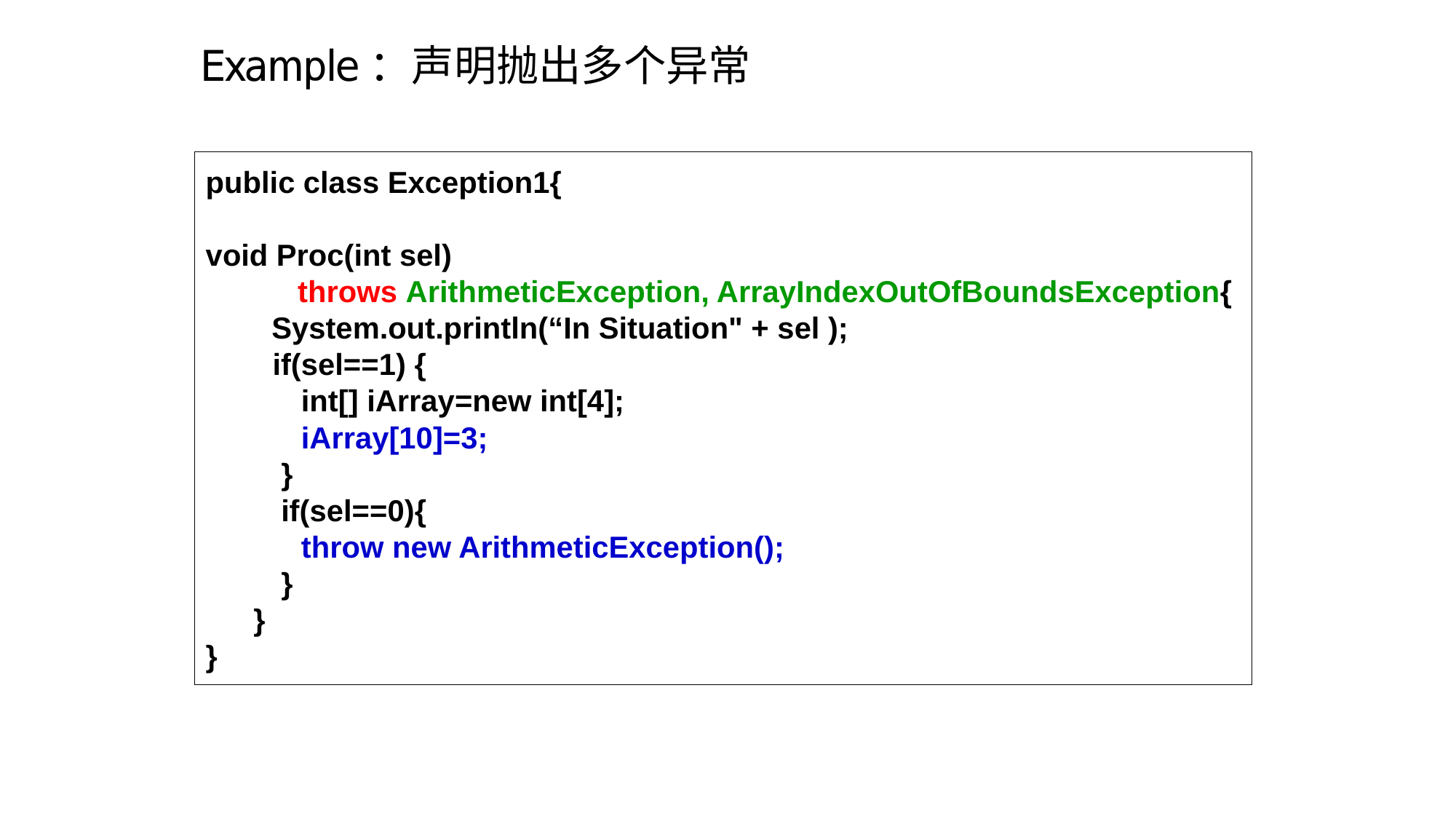

# Example：声明抛出多个异常
public class Exception1{

void Proc(int sel)
           throws ArithmeticException, ArrayIndexOutOfBoundsException{
	   System.out.println(“In Situation" + sel );
        if(sel==1) {
int[] iArray=new int[4];
iArray[10]=3;
         }
         if(sel==0){
throw new ArithmeticException();
         }
}
}
45